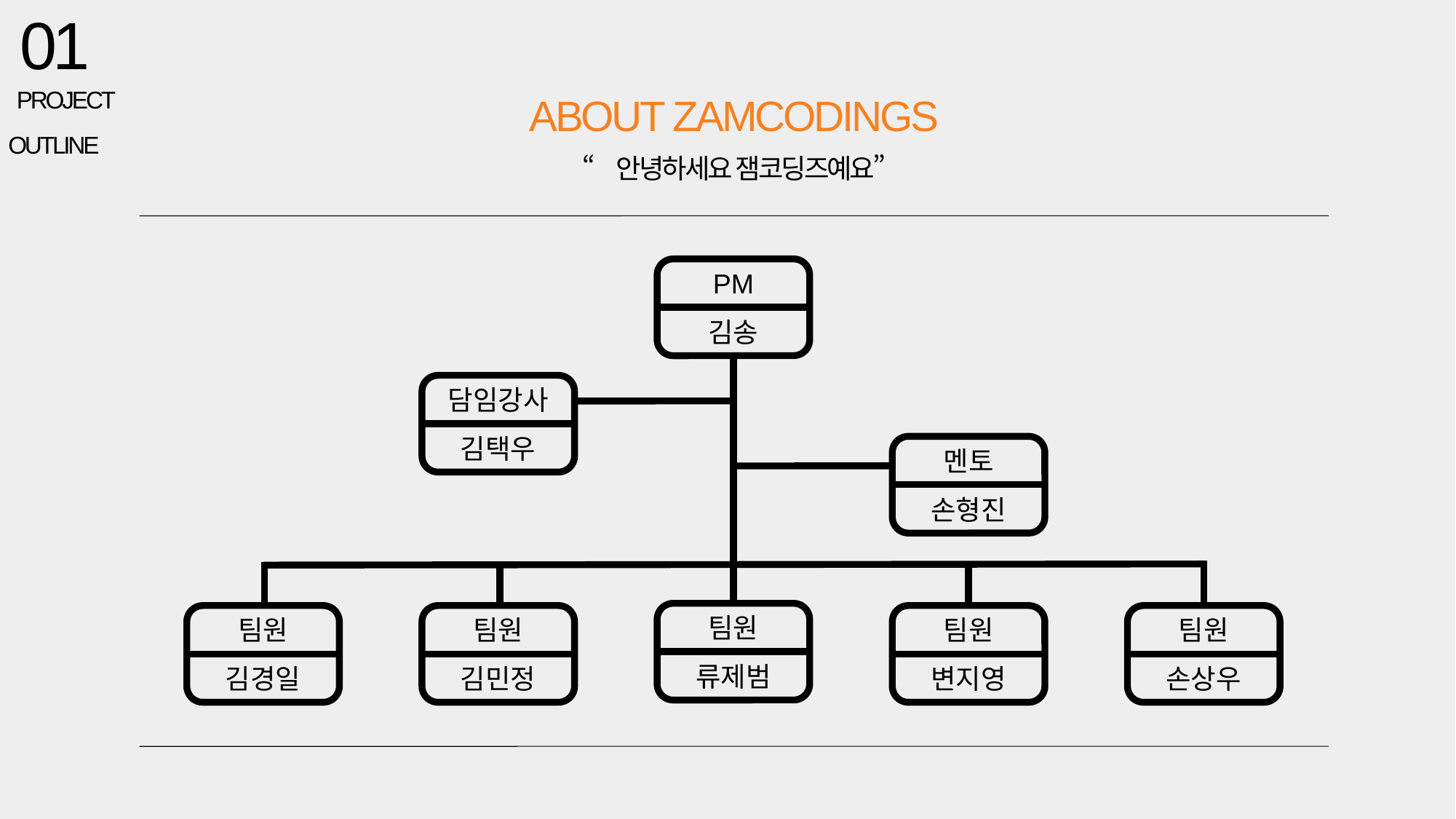

01
 PROJECT OUTLINE

ABOUT ZAMCODINGS
“안녕하세요 잼코딩즈예요”
PM

김송
담임강사

김택우
멘토

손형진
팀원

류제범
팀원

김경일
팀원

김민정
팀원

변지영
팀원

손상우